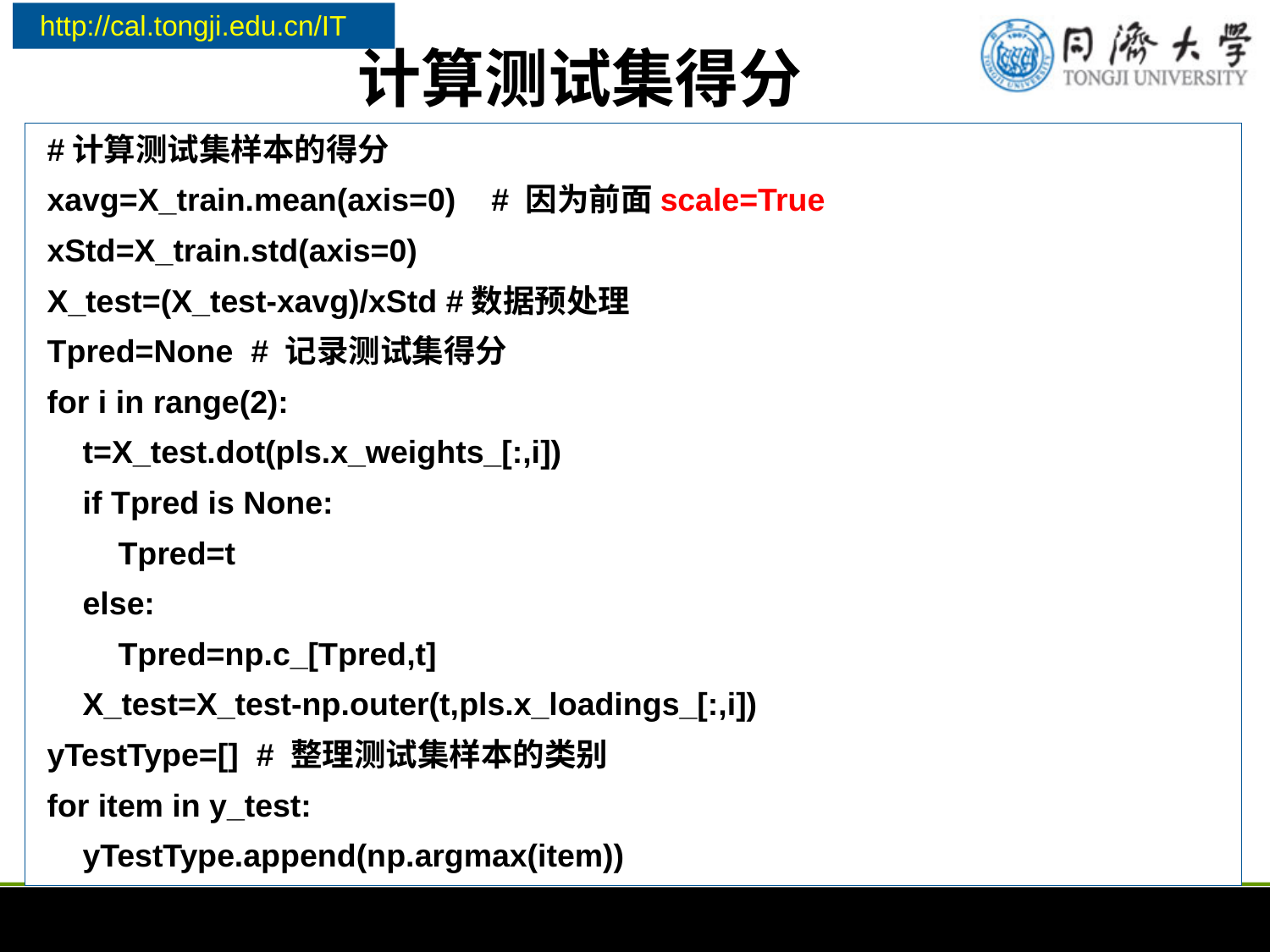

# 计算测试集得分
#计算测试集样本的得分
xavg=X_train.mean(axis=0)    # 因为前面scale=True
xStd=X_train.std(axis=0)
X_test=(X_test-xavg)/xStd #数据预处理
Tpred=None  # 记录测试集得分
for i in range(2):
    t=X_test.dot(pls.x_weights_[:,i])
    if Tpred is None:
        Tpred=t
    else:
        Tpred=np.c_[Tpred,t]
    X_test=X_test-np.outer(t,pls.x_loadings_[:,i])
yTestType=[]  # 整理测试集样本的类别
for item in y_test:
    yTestType.append(np.argmax(item))